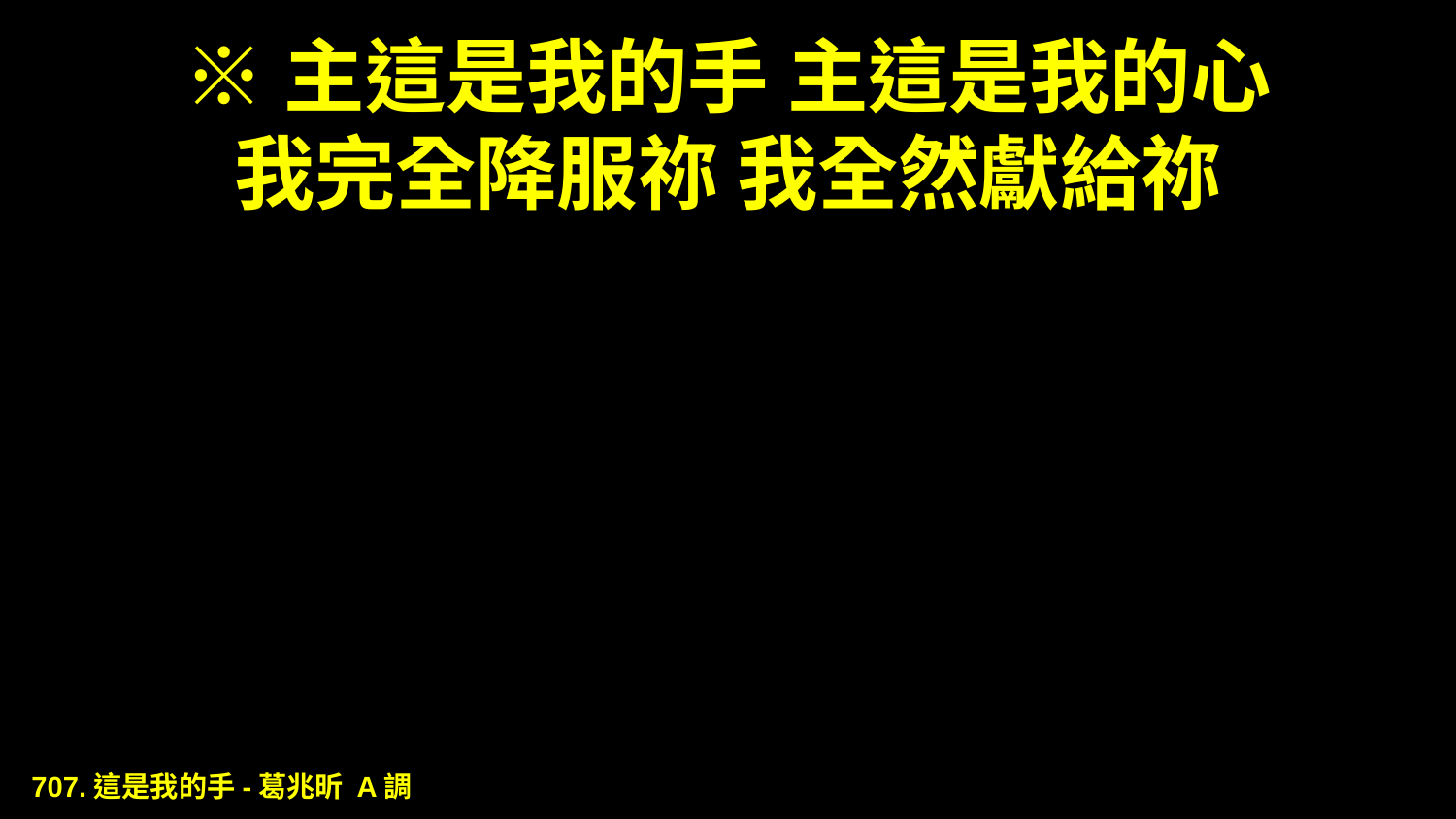

# ※主這是我的手 主這是我的心 我完全降服祢 我全然獻給祢
707.這是我的手-葛兆昕 A調